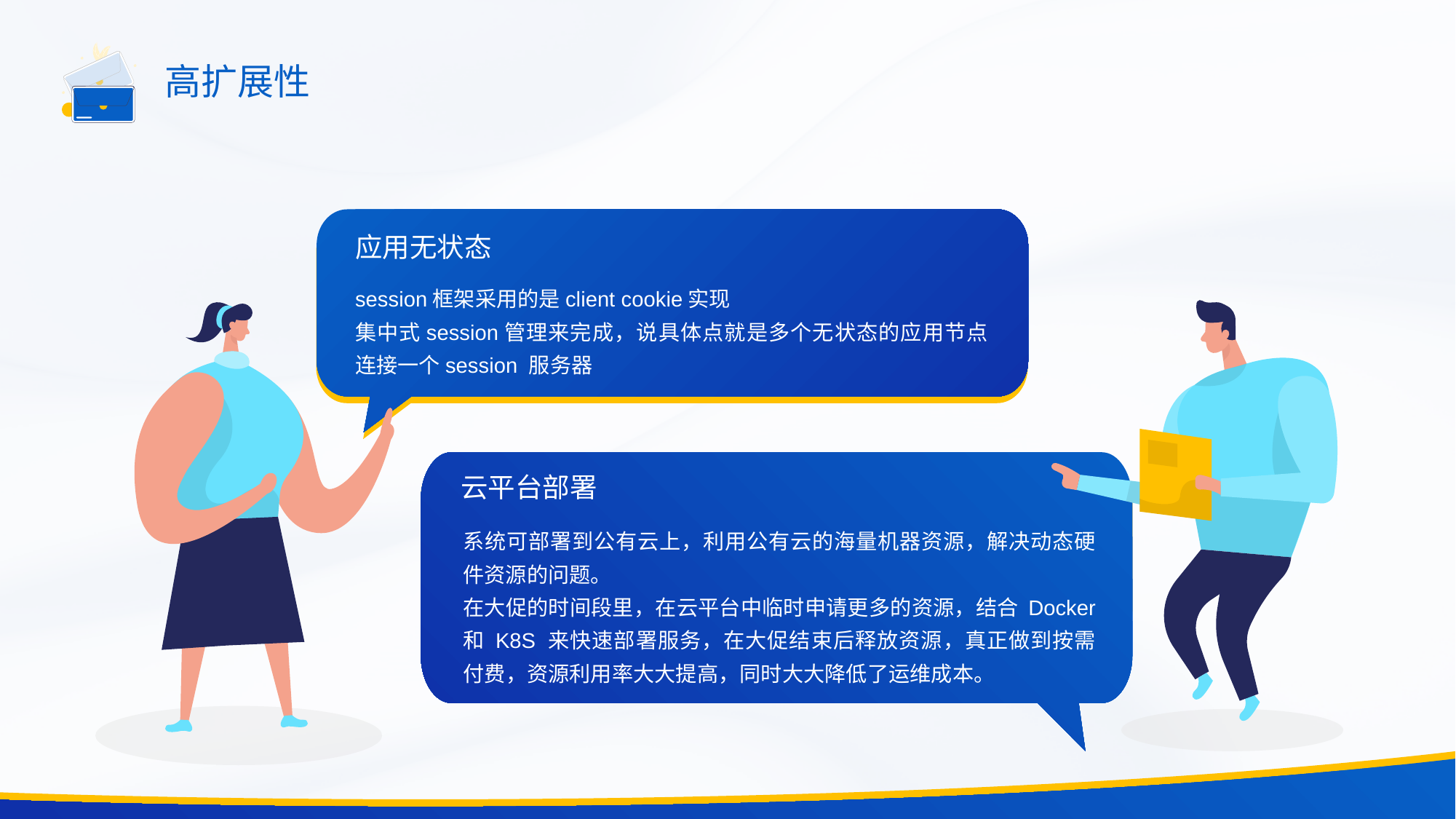

高扩展性

应用无状态
session框架采用的是client cookie实现
集中式session管理来完成，说具体点就是多个无状态的应用节点连接一个session 服务器

云平台部署
系统可部署到公有云上，利用公有云的海量机器资源，解决动态硬件资源的问题。
在大促的时间段里，在云平台中临时申请更多的资源，结合 Docker 和 K8S 来快速部署服务，在大促结束后释放资源，真正做到按需付费，资源利用率大大提高，同时大大降低了运维成本。